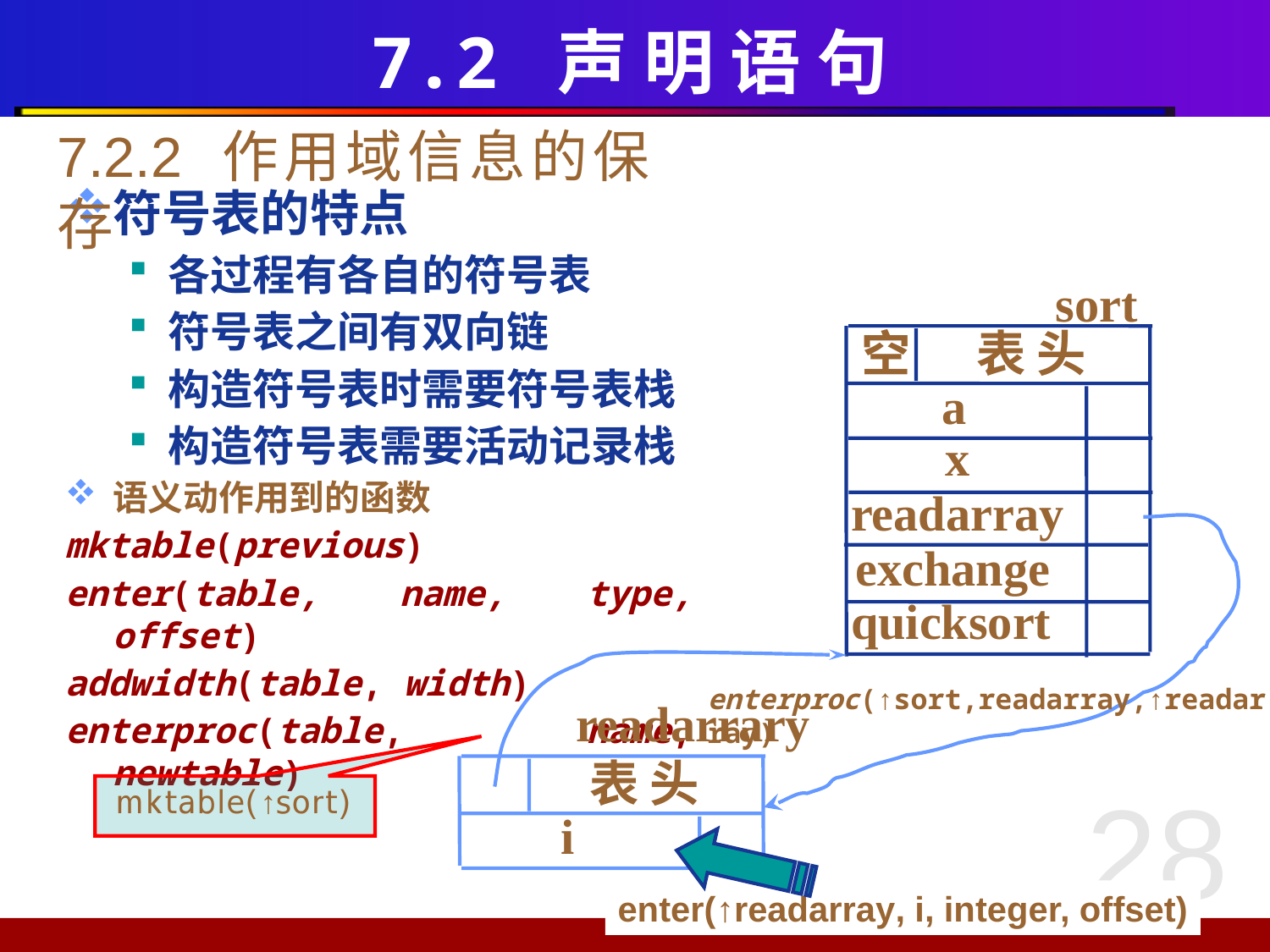

# 7.2 声 明 语 句
7.2.2 作用域信息的保存
符号表的特点
各过程有各自的符号表
符号表之间有双向链
构造符号表时需要符号表栈
构造符号表需要活动记录栈
语义动作用到的函数
mktable(previous)
enter(table, name, type, offset)
addwidth(table, width)
enterproc(table, name, newtable)
sort
空
表 头

a

x

readarray

exchange

quicksort

readarrary
表 头

i

enterproc(↑sort,readarray,↑readarray)
28
mktable(↑sort)

enter(↑readarray, i, integer, offset)